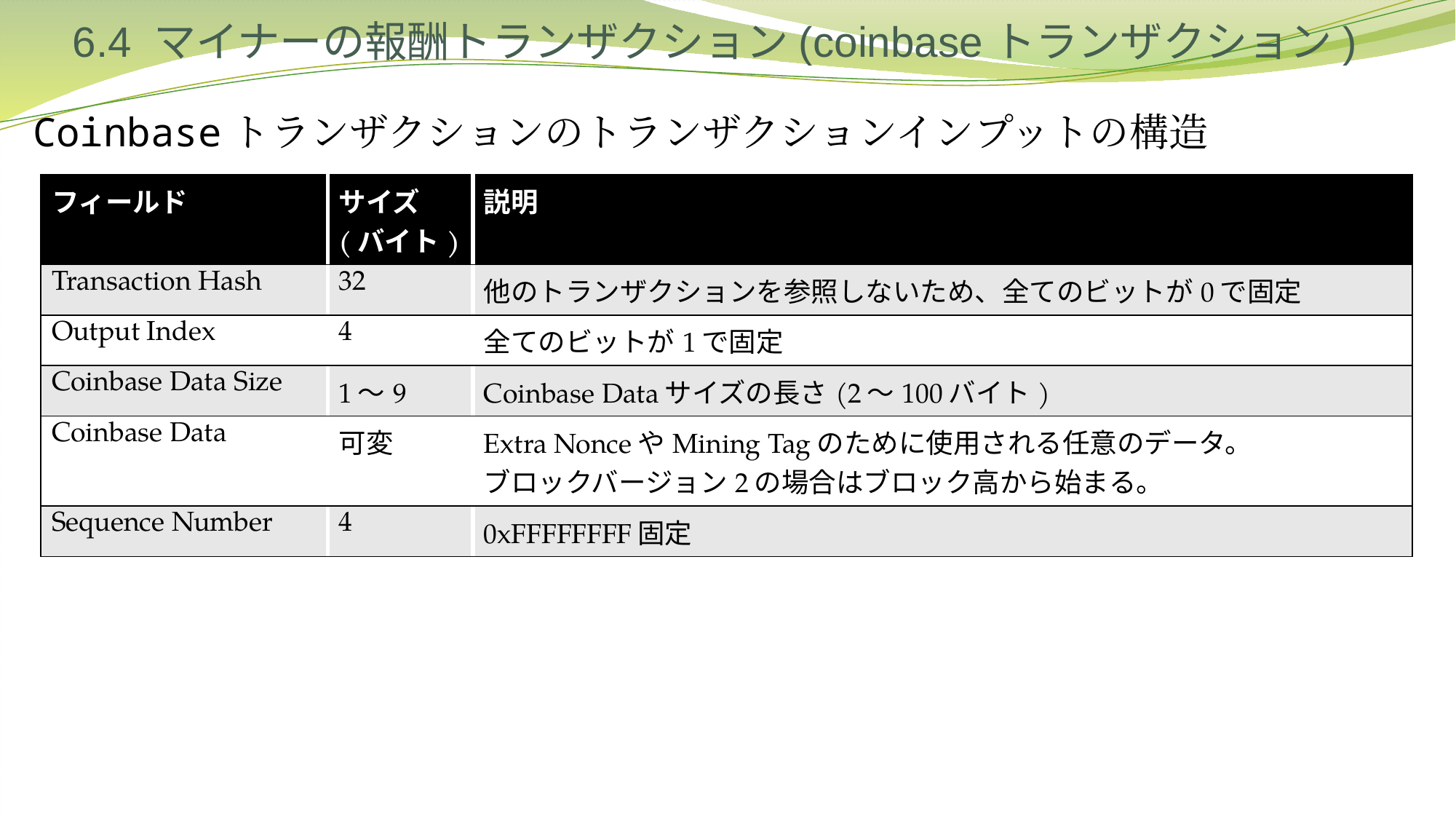

# 6.4 マイナーの報酬トランザクション(coinbaseトランザクション)
Coinbaseトランザクションのトランザクションインプットの構造
| フィールド | サイズ (バイト) | 説明 |
| --- | --- | --- |
| Transaction Hash | 32 | 他のトランザクションを参照しないため、全てのビットが0で固定 |
| Output Index | 4 | 全てのビットが1で固定 |
| Coinbase Data Size | 1～9 | Coinbase Dataサイズの長さ(2～100バイト) |
| Coinbase Data | 可変 | Extra NonceやMining Tagのために使用される任意のデータ。 ブロックバージョン2の場合はブロック高から始まる。 |
| Sequence Number | 4 | 0xFFFFFFFF固定 |